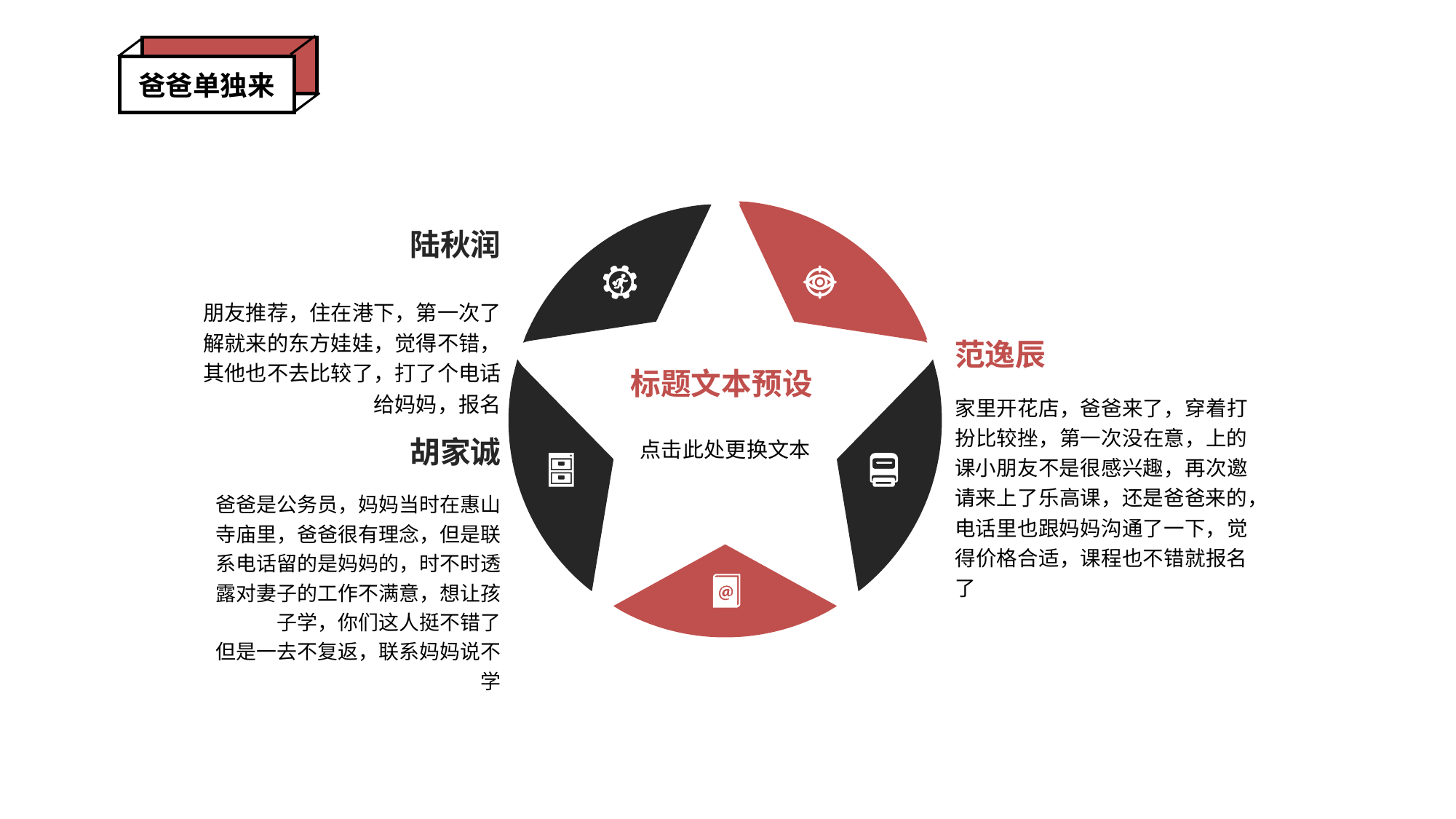

爸爸单独来

陆秋润
朋友推荐，住在港下，第一次了解就来的东方娃娃，觉得不错，其他也不去比较了，打了个电话给妈妈，报名

范逸辰
标题文本预设

家里开花店，爸爸来了，穿着打扮比较挫，第一次没在意，上的课小朋友不是很感兴趣，再次邀请来上了乐高课，还是爸爸来的，电话里也跟妈妈沟通了一下，觉得价格合适，课程也不错就报名了
胡家诚
爸爸是公务员，妈妈当时在惠山寺庙里，爸爸很有理念，但是联系电话留的是妈妈的，时不时透露对妻子的工作不满意，想让孩子学，你们这人挺不错了
但是一去不复返，联系妈妈说不学
点击此处更换文本